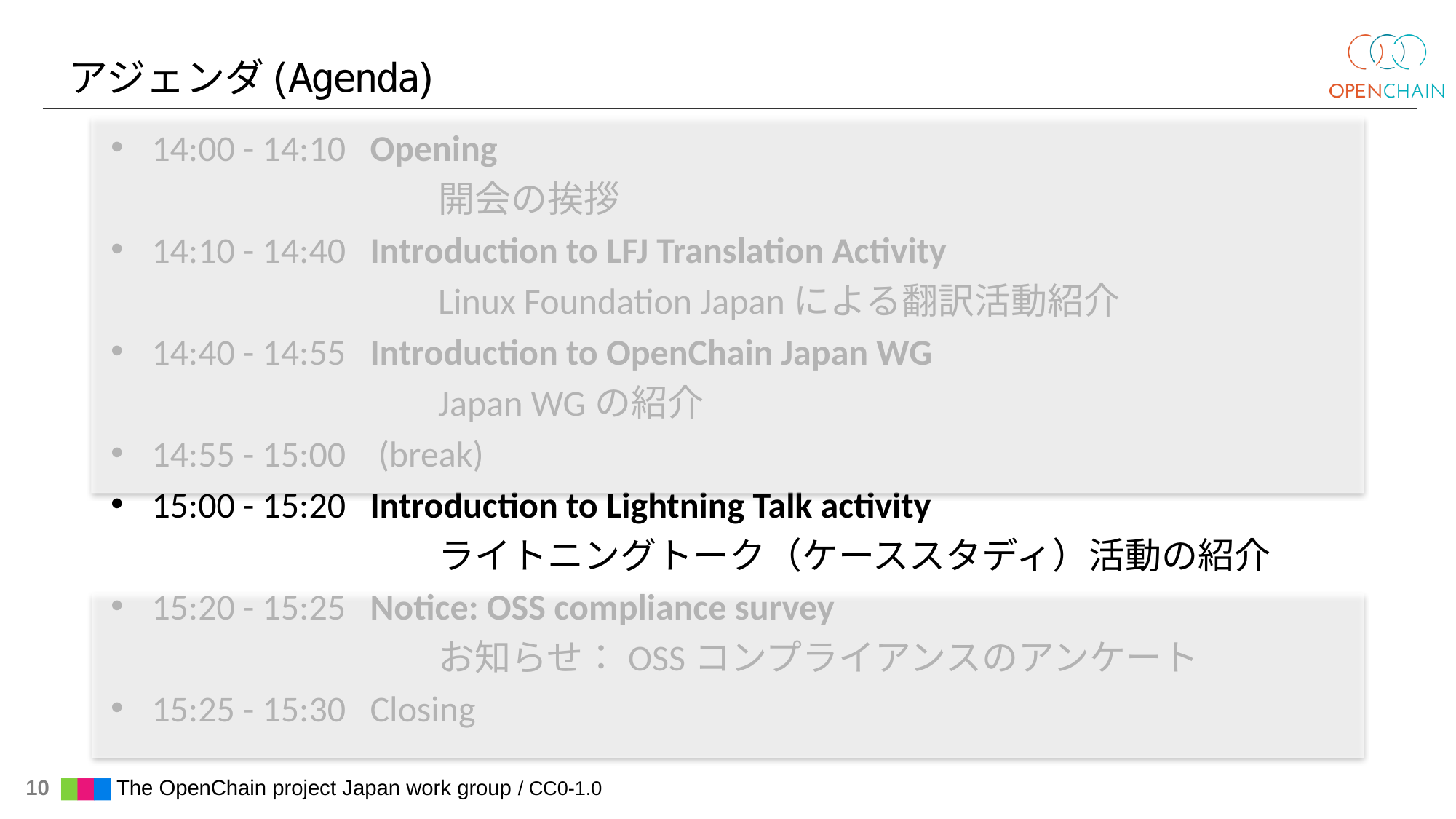

# アジェンダ(Agenda)

14:00 - 14:10	Opening
		開会の挨拶
14:10 - 14:40 	Introduction to LFJ Translation Activity
			Linux Foundation Japanによる翻訳活動紹介
14:40 - 14:55 	Introduction to OpenChain Japan WG
			Japan WGの紹介
14:55 - 15:00	 (break)
15:00 - 15:20	Introduction to Lightning Talk activity
			ライトニングトーク（ケーススタディ）活動の紹介
15:20 - 15:25 	Notice: OSS compliance survey
			お知らせ：OSSコンプライアンスのアンケート
15:25 - 15:30 	Closing